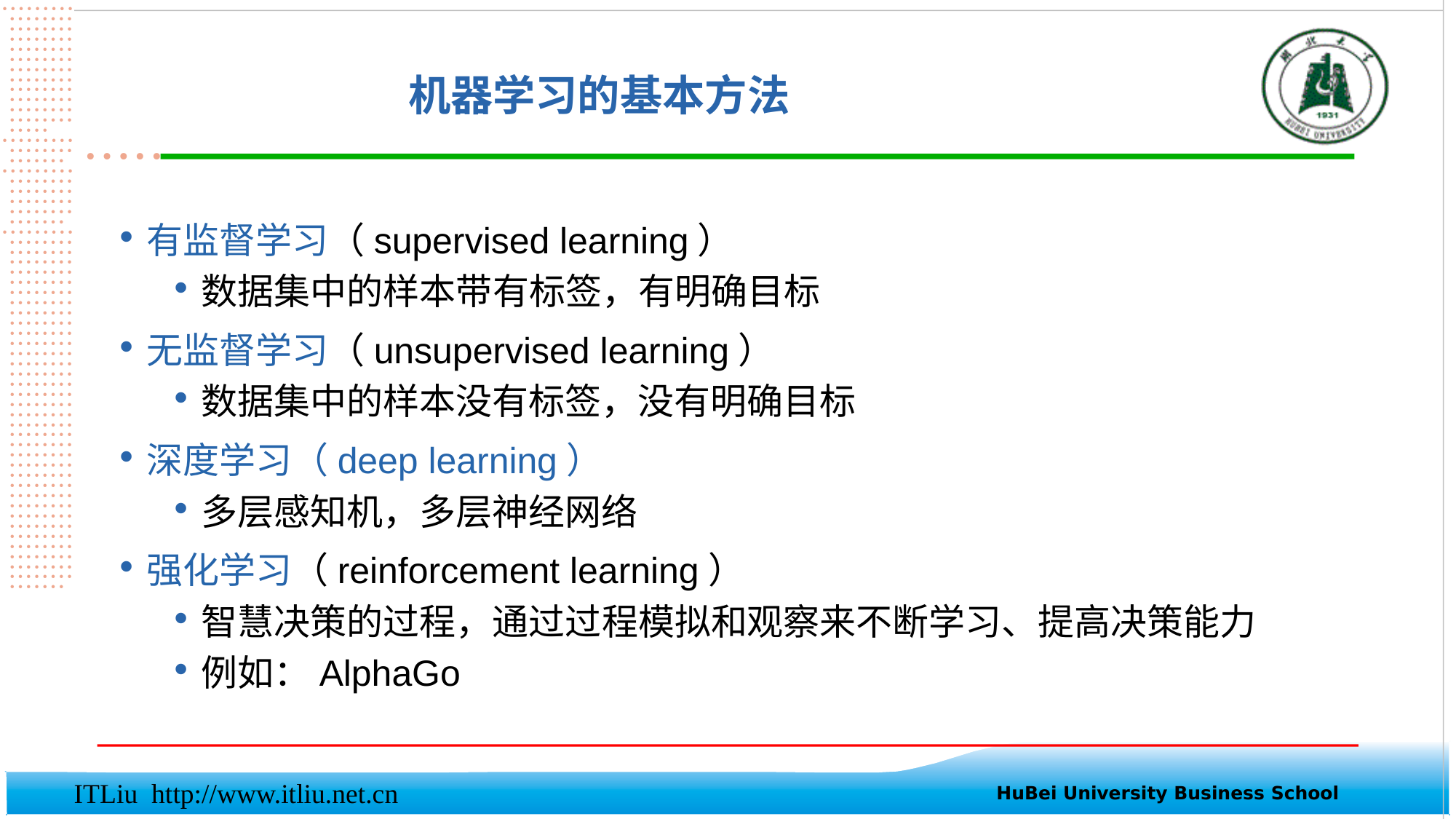

机器学习的基本方法

有监督学习（supervised learning）
数据集中的样本带有标签，有明确目标
无监督学习（unsupervised learning）
数据集中的样本没有标签，没有明确目标
深度学习（deep learning）
多层感知机，多层神经网络
强化学习（reinforcement learning）
智慧决策的过程，通过过程模拟和观察来不断学习、提高决策能力
例如：AlphaGo